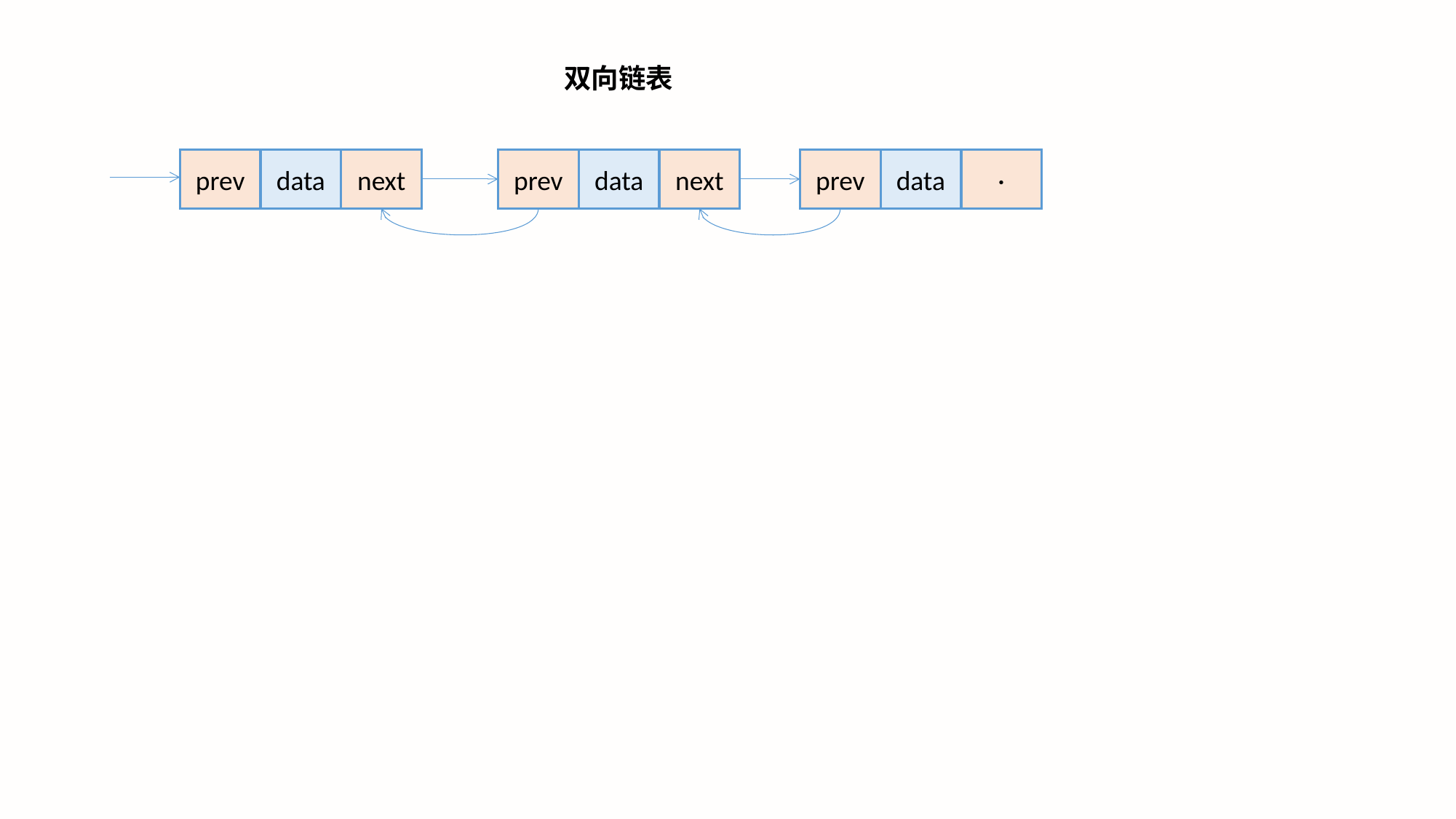

双向链表
prev
data
next
prev
data
next
prev
data
·